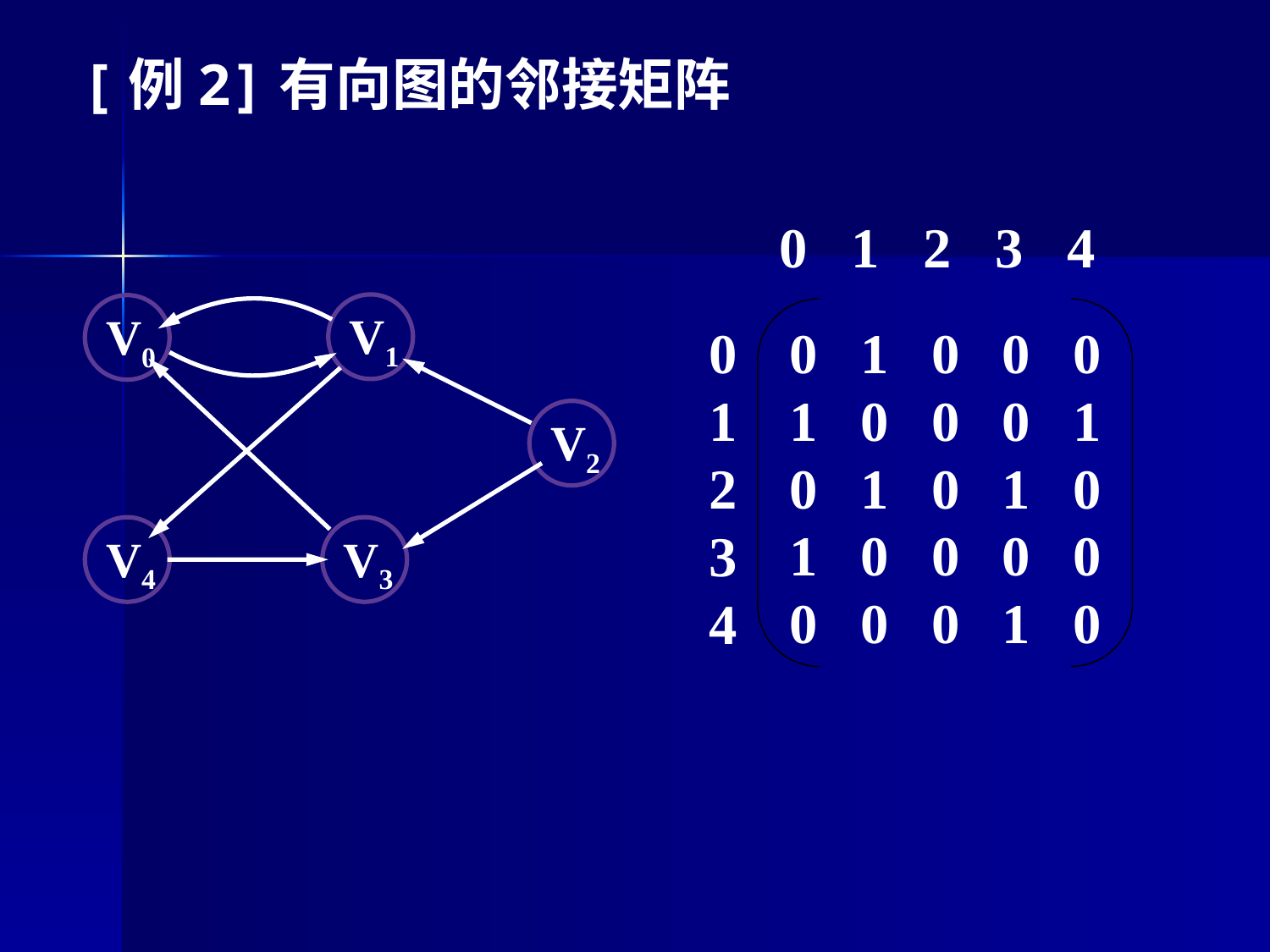

[例2]有向图的邻接矩阵

0   1   2   3   4
 0   1   0   0   0
 1   0   0   0   1
 0   1   0   1   0
 1   0   0   0   0
 0   0   0   1   0
0
1
2
3
4

V0
V1

V2

V4

V3